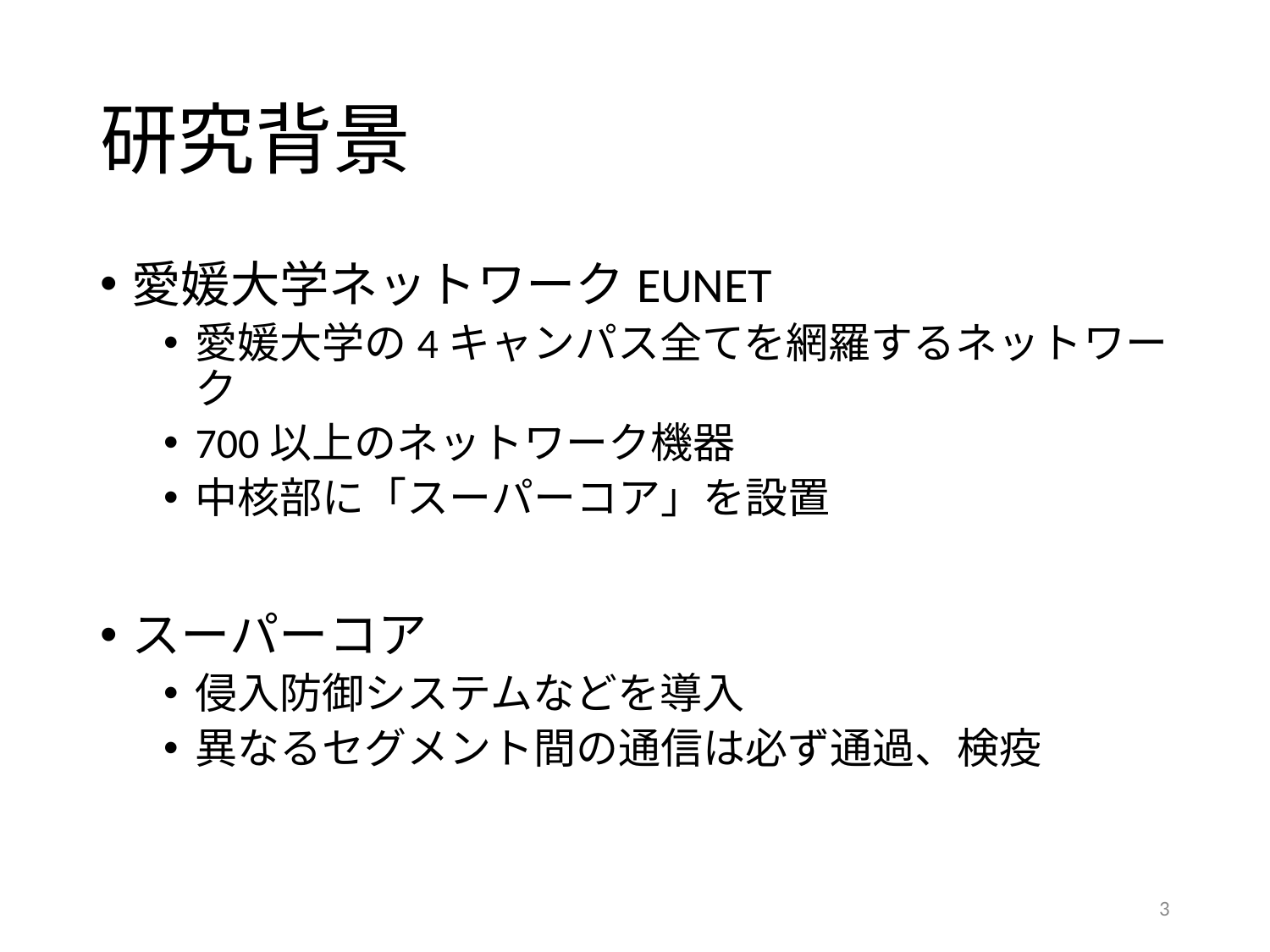

# 研究背景
愛媛大学ネットワークEUNET
愛媛大学の4キャンパス全てを網羅するネットワーク
700以上のネットワーク機器
中核部に「スーパーコア」を設置

スーパーコア
侵入防御システムなどを導入
異なるセグメント間の通信は必ず通過、検疫
3